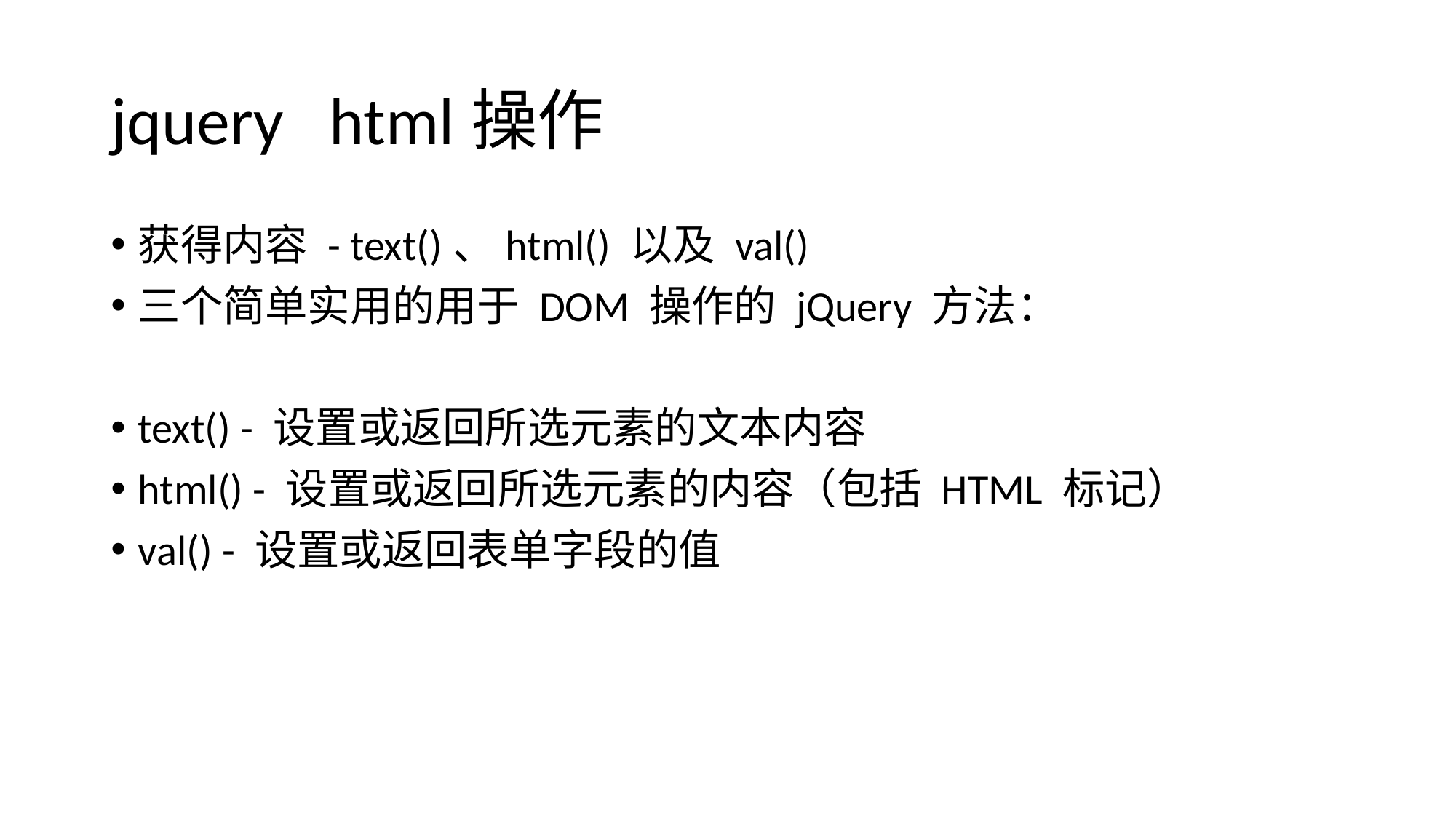

# jquery   html操作
获得内容 - text()、html() 以及 val()
三个简单实用的用于 DOM 操作的 jQuery 方法：

text() - 设置或返回所选元素的文本内容
html() - 设置或返回所选元素的内容（包括 HTML 标记）
val() - 设置或返回表单字段的值